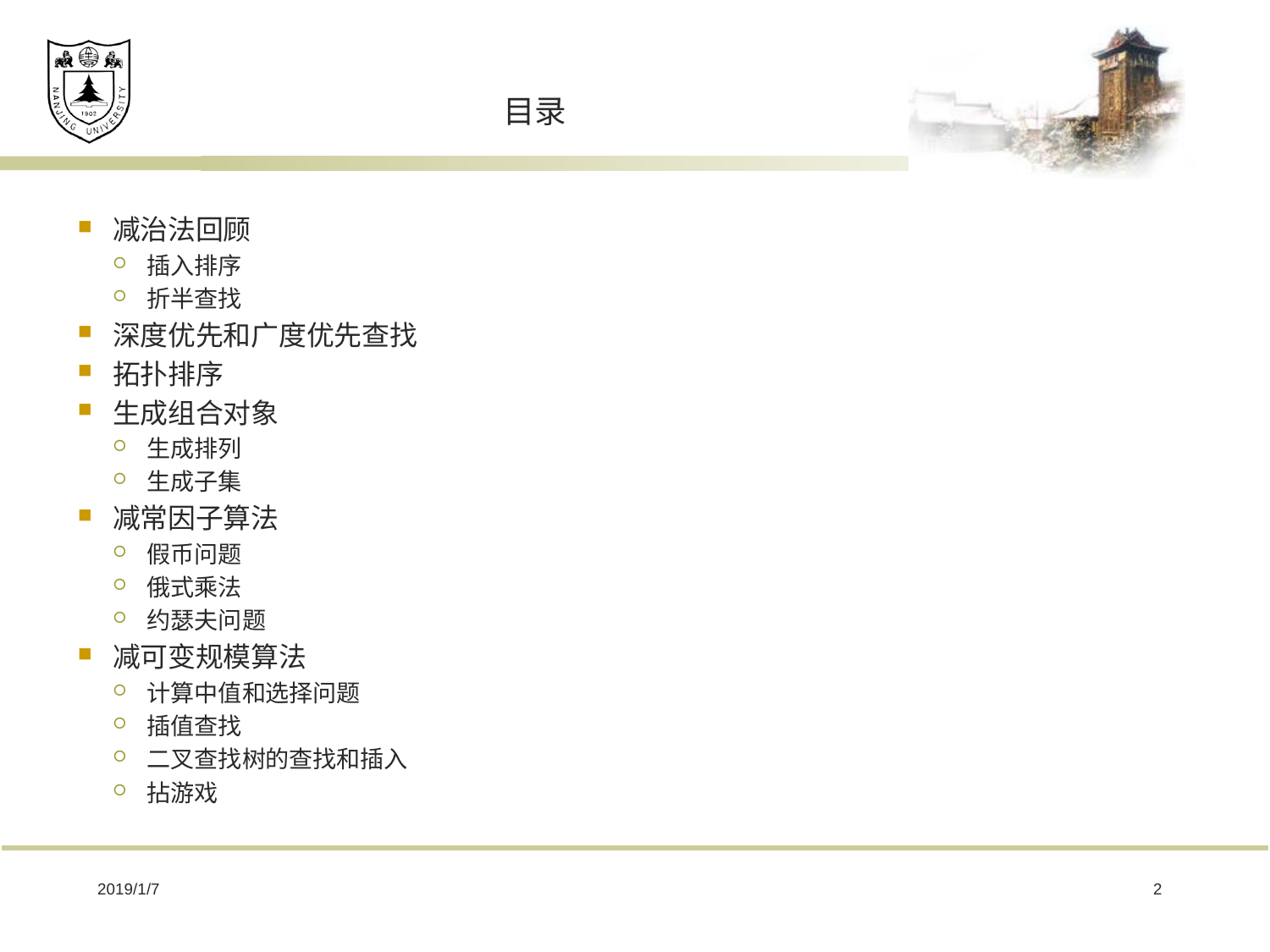

# 目录
减治法回顾
插入排序
折半查找
深度优先和广度优先查找
拓扑排序
生成组合对象
生成排列
生成子集
减常因子算法
假币问题
俄式乘法
约瑟夫问题
减可变规模算法
计算中值和选择问题
插值查找
二叉查找树的查找和插入
拈游戏
2019/1/7
2